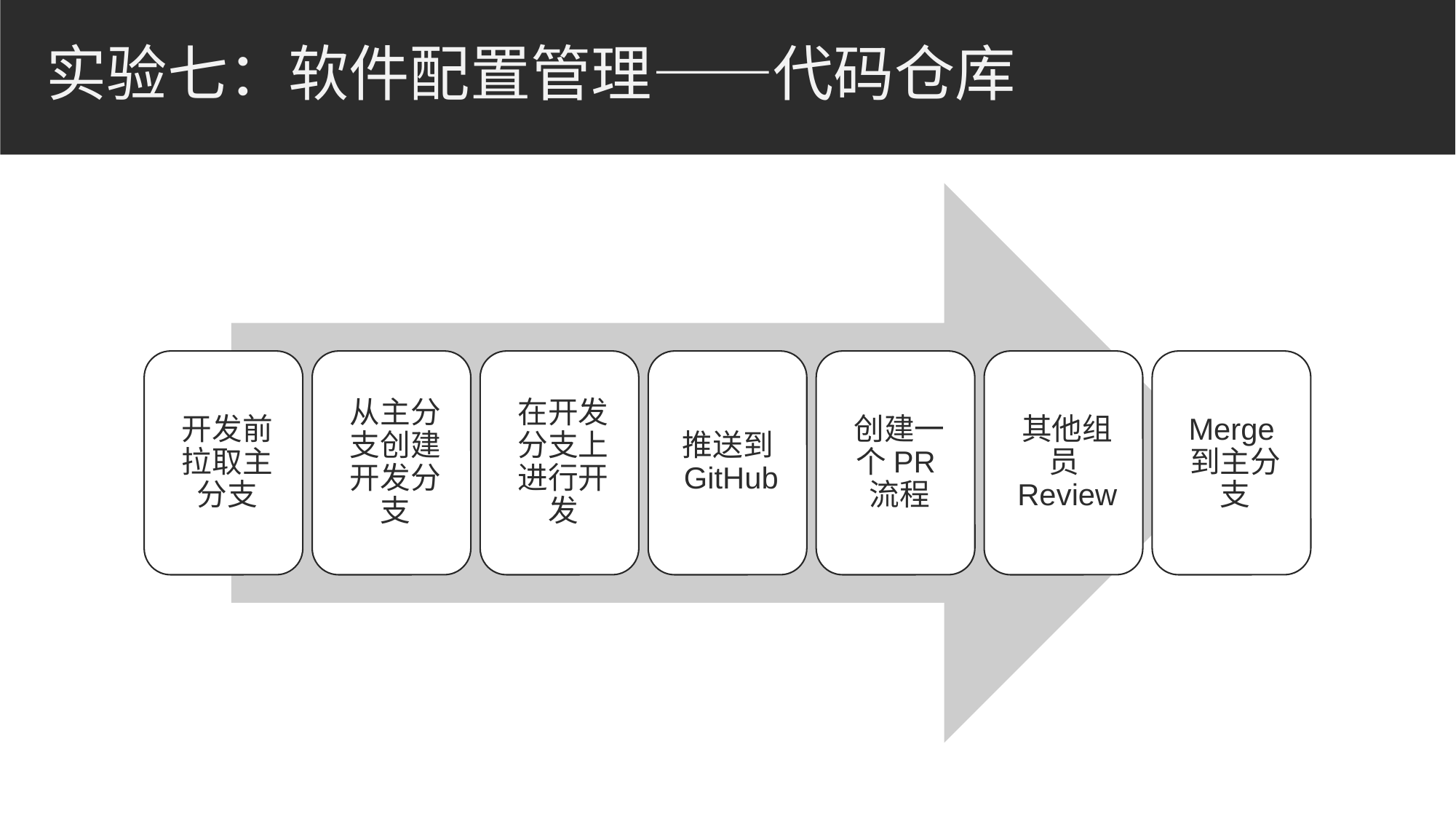

# 实验七：软件配置管理——代码仓库
开发前拉取主分支
从主分支创建开发分支
在开发分支上进行开发
推送到GitHub
创建一个PR流程
其他组员Review
Merge到主分支